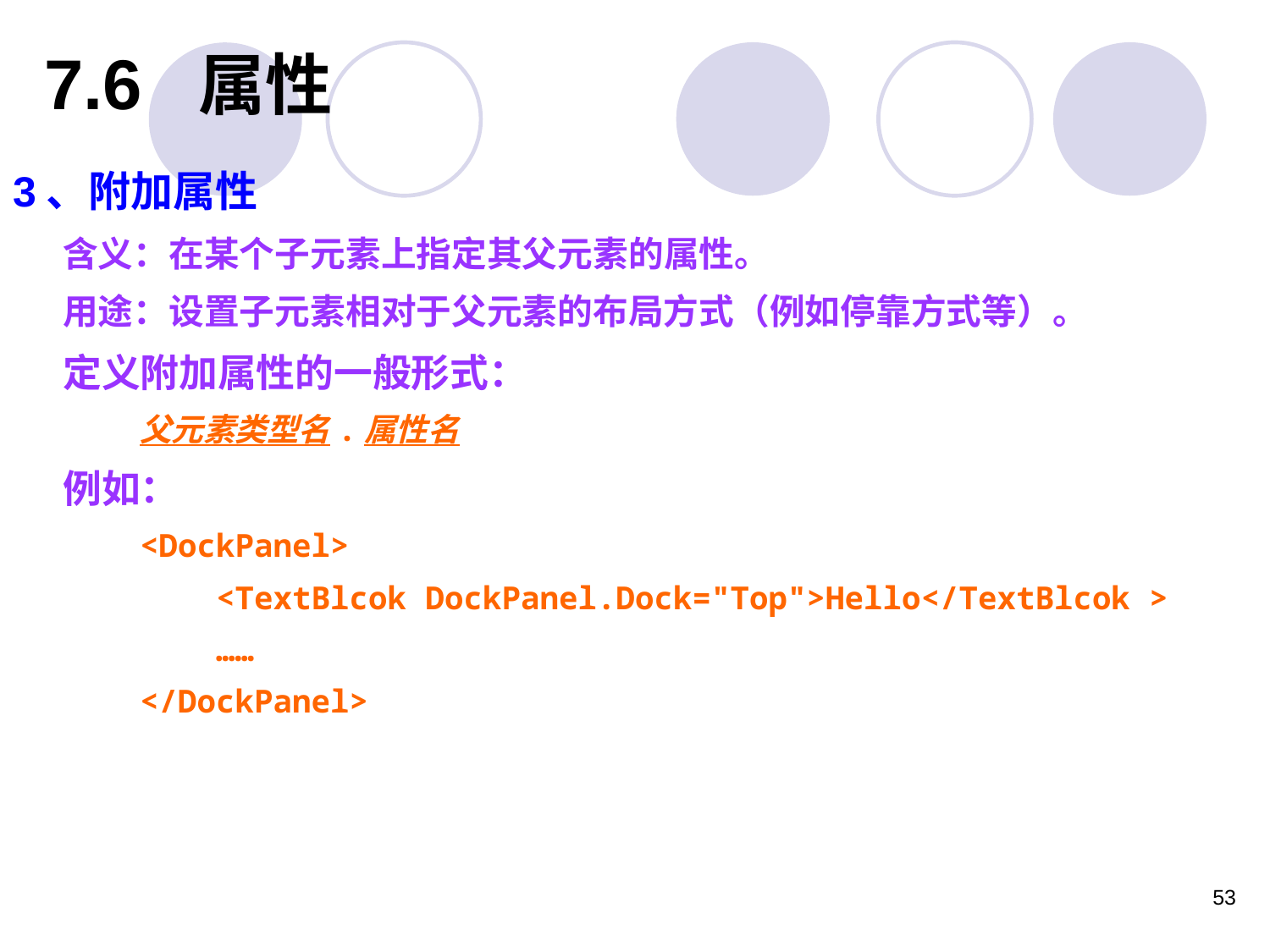

7.6  属性
3、附加属性
含义：在某个子元素上指定其父元素的属性。
用途：设置子元素相对于父元素的布局方式（例如停靠方式等）。
定义附加属性的一般形式：
父元素类型名.属性名
例如：
<DockPanel>
    <TextBlcok DockPanel.Dock="Top">Hello</TextBlcok >
    ……
</DockPanel>

53